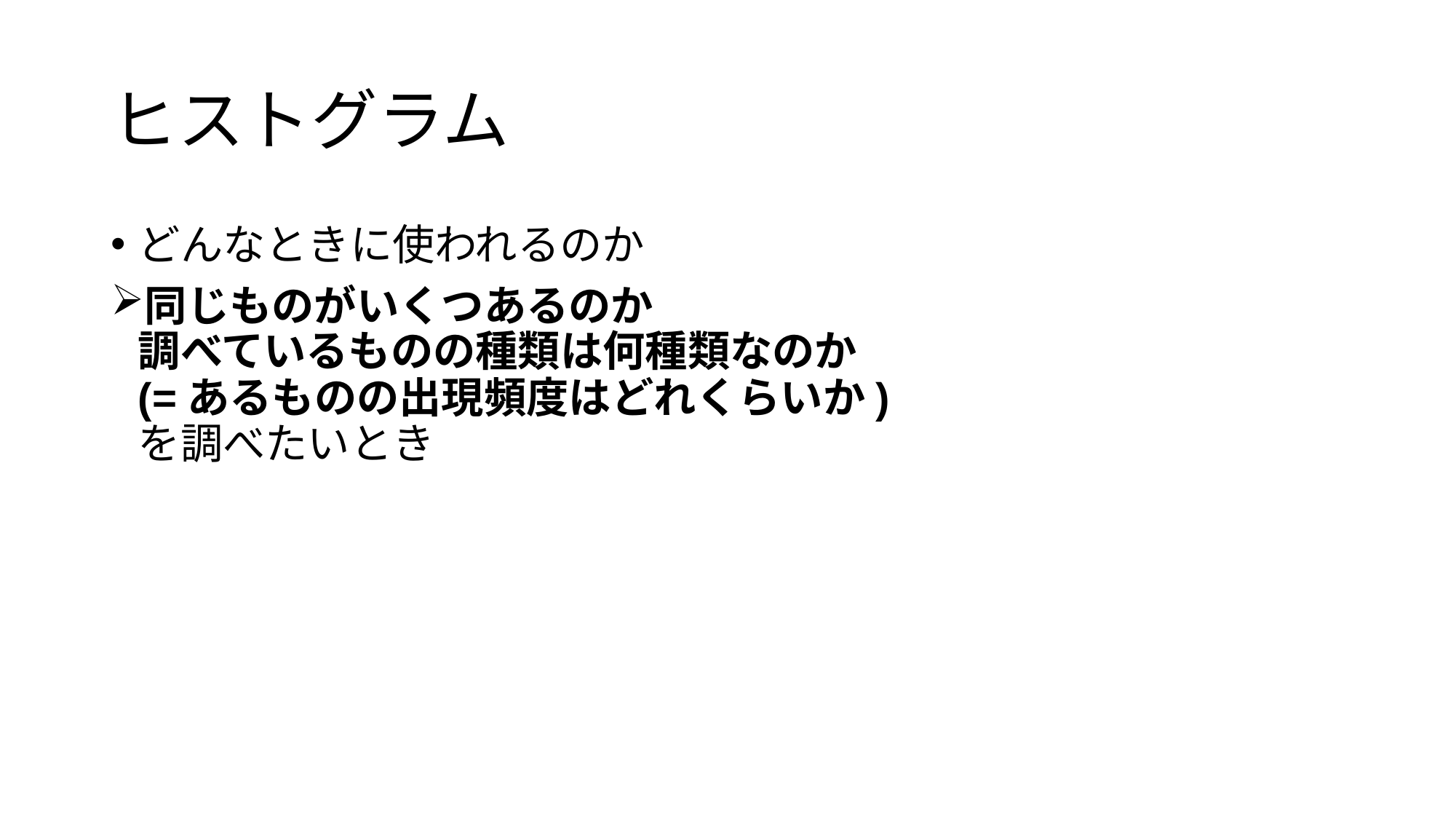

# ヒストグラム
どんなときに使われるのか
同じものがいくつあるのか
調べているものの種類は何種類なのか
(=あるものの出現頻度はどれくらいか)
を調べたいとき